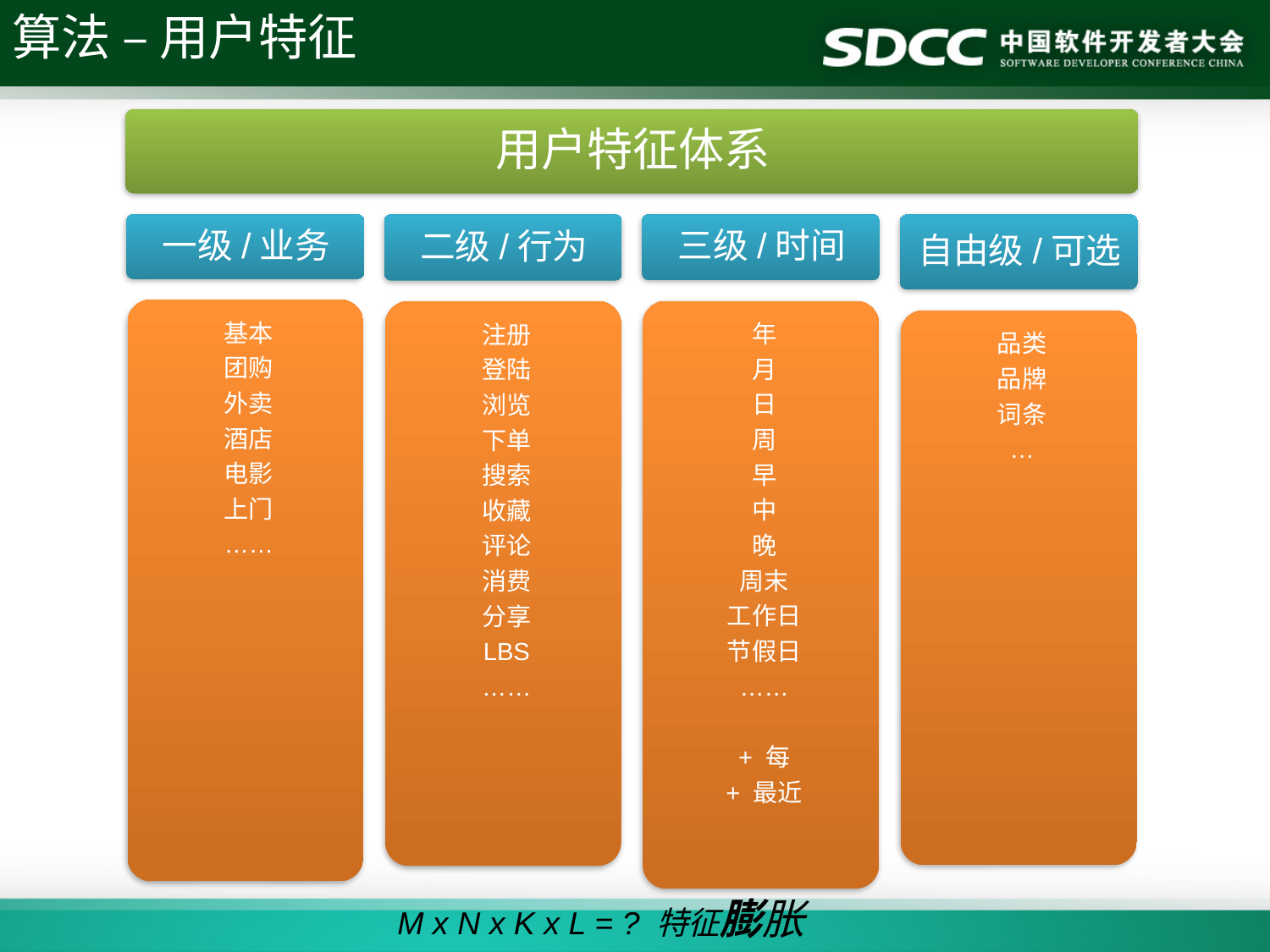

算法 – 用户特征
用户特征体系
一级/业务
基本
团购
外卖
酒店
电影
上门
……

二级/行为
注册
登陆
浏览
下单
搜索
收藏
评论
消费
分享
LBS
……
三级/时间
年
月
日
周
早
中
晚
周末
工作日
节假日
……

+ 每
+ 最近

自由级/可选
品类
品牌
词条
…
# 算法 – 用户特征体系
M x N x K x L = ? 特征膨胀